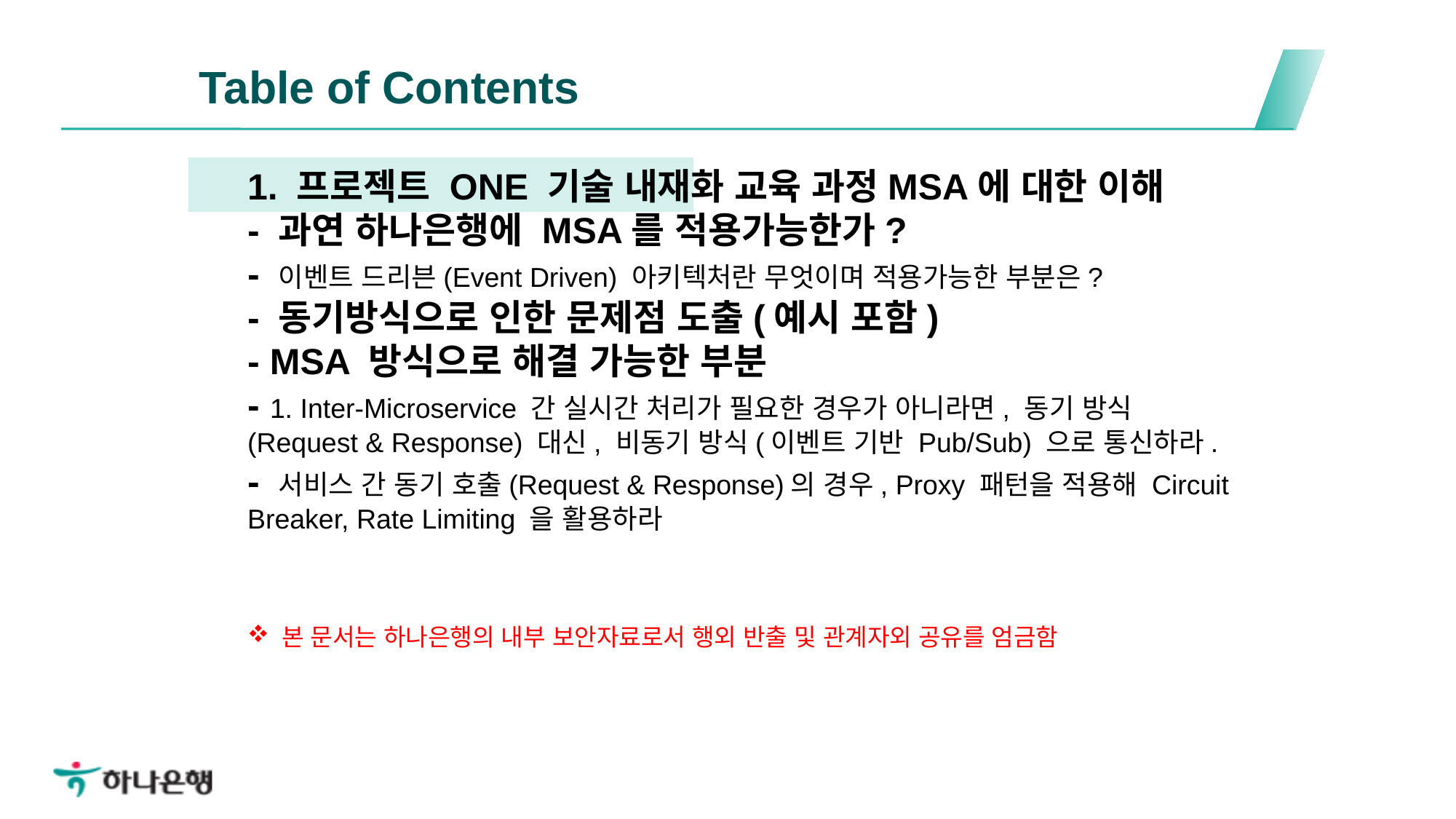

Table of Contents

1. 프로젝트 ONE 기술 내재화 교육 과정MSA에 대한 이해
- 과연 하나은행에 MSA를 적용가능한가?
- 이벤트 드리븐(Event Driven) 아키텍처란 무엇이며 적용가능한 부분은?
- 동기방식으로 인한 문제점 도출(예시 포함)
- MSA 방식으로 해결 가능한 부분
- 1. Inter-Microservice 간 실시간 처리가 필요한 경우가 아니라면, 동기 방식(Request & Response) 대신, 비동기 방식(이벤트 기반 Pub/Sub) 으로 통신하라.
- 서비스 간 동기 호출(Request & Response)의 경우, Proxy 패턴을 적용해 Circuit Breaker, Rate Limiting 을 활용하라

본 문서는 하나은행의 내부 보안자료로서 행외 반출 및 관계자외 공유를 엄금함